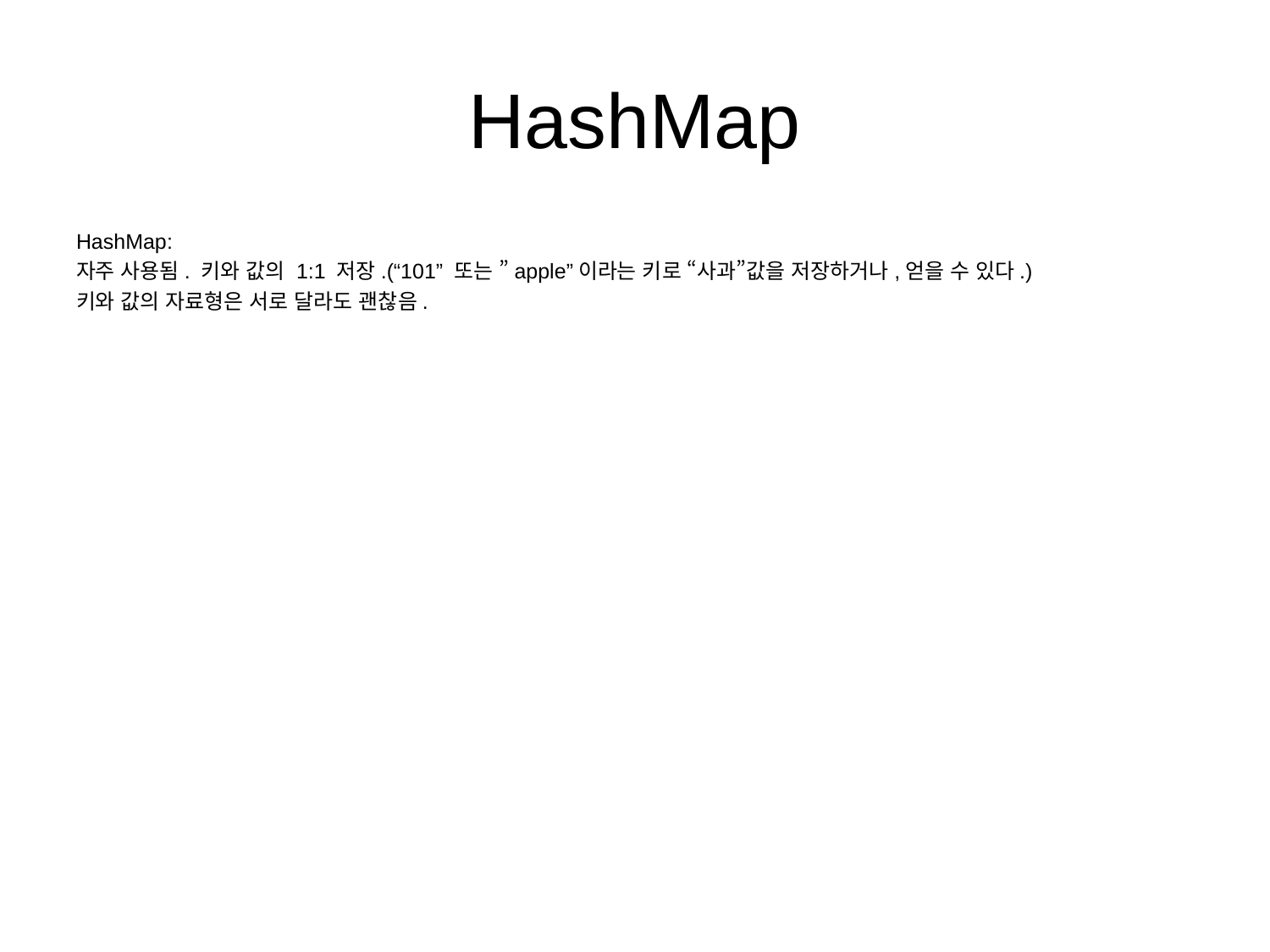

# HashMap
HashMap:
자주 사용됨. 키와 값의 1:1 저장.(“101” 또는 ”apple”이라는 키로 “사과”값을 저장하거나,얻을 수 있다.)
키와 값의 자료형은 서로 달라도 괜찮음.